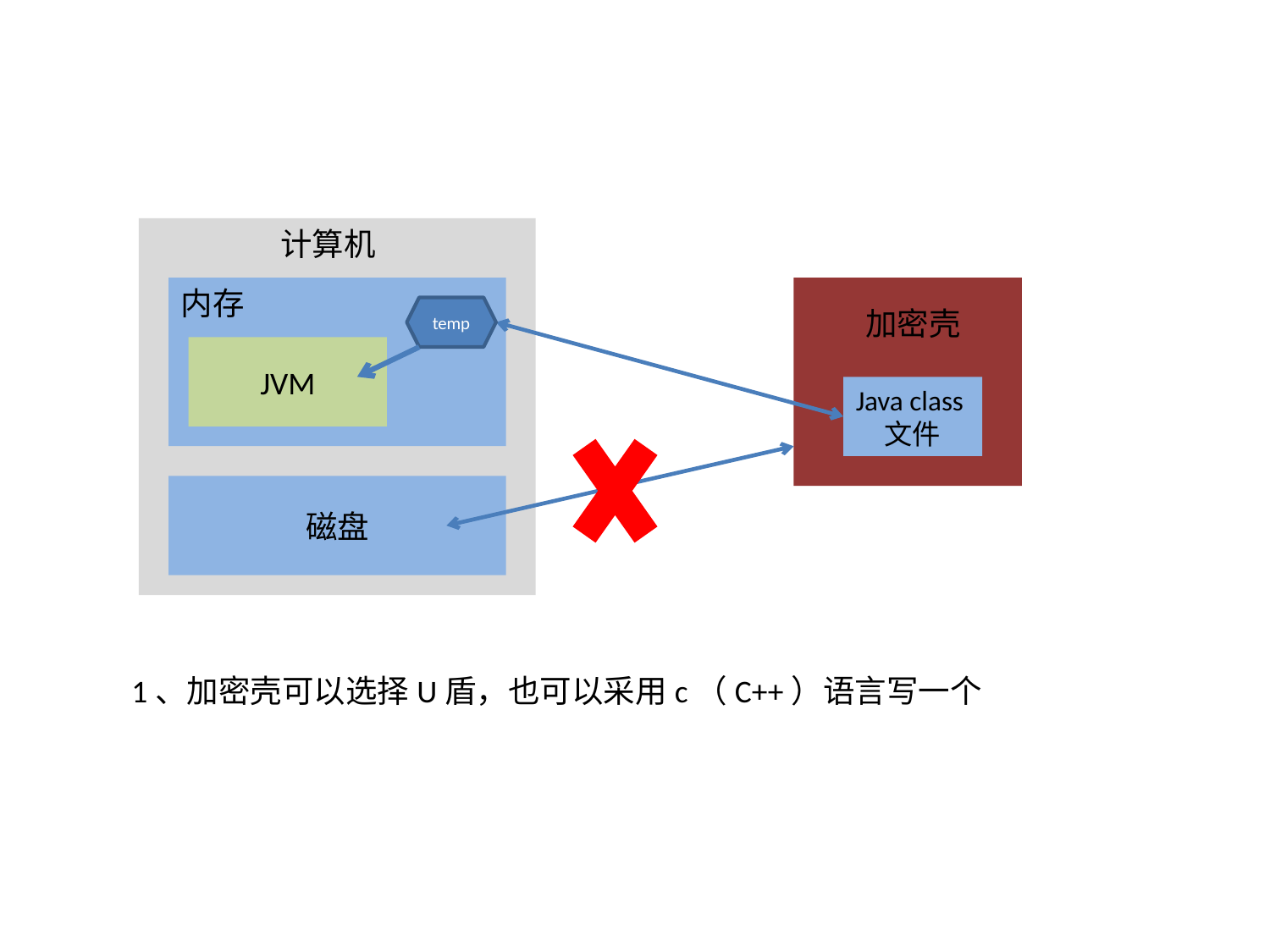

计算机

内存

temp
加密壳
JVM
Java class文件

磁盘
1、加密壳可以选择U盾，也可以采用c（C++）语言写一个